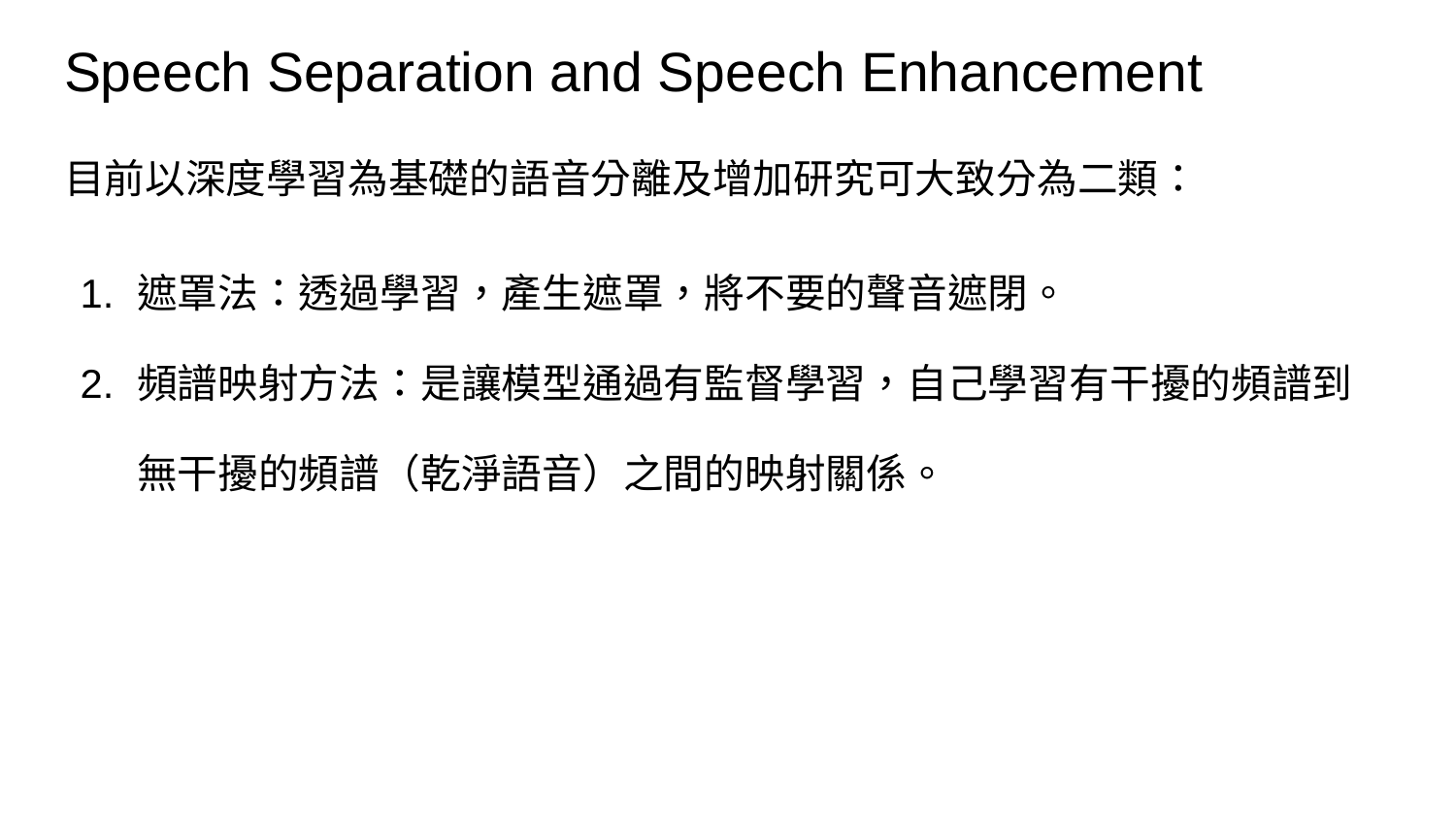

# Speech Separation and Speech Enhancement
目前以深度學習為基礎的語音分離及增加研究可大致分為二類：
遮罩法：透過學習，產生遮罩，將不要的聲音遮閉。
頻譜映射方法：是讓模型通過有監督學習，自己學習有干擾的頻譜到無干擾的頻譜（乾淨語音）之間的映射關係。